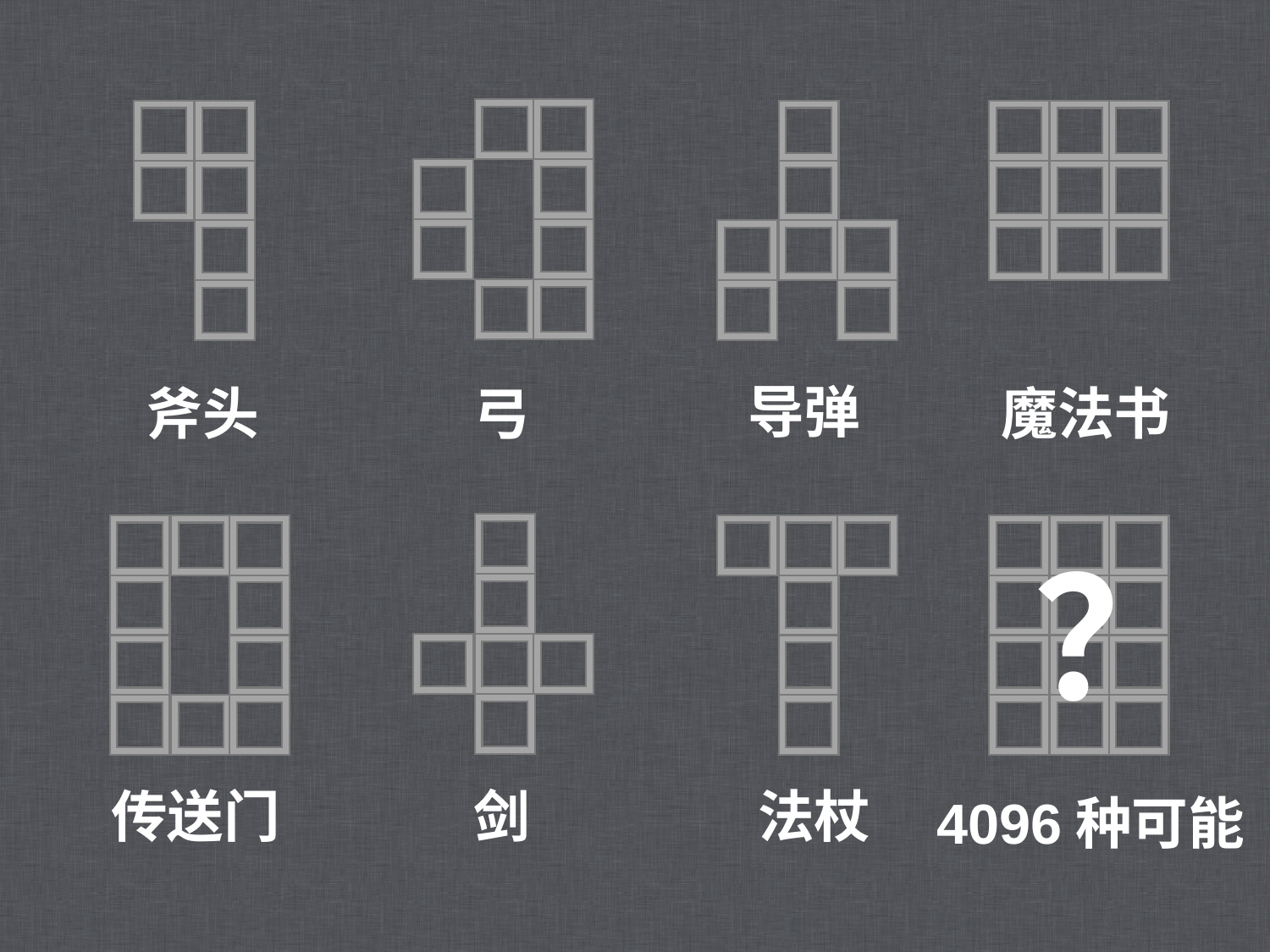

导弹
斧头
魔法书
弓

？

传送门
剑
法杖
4096种可能